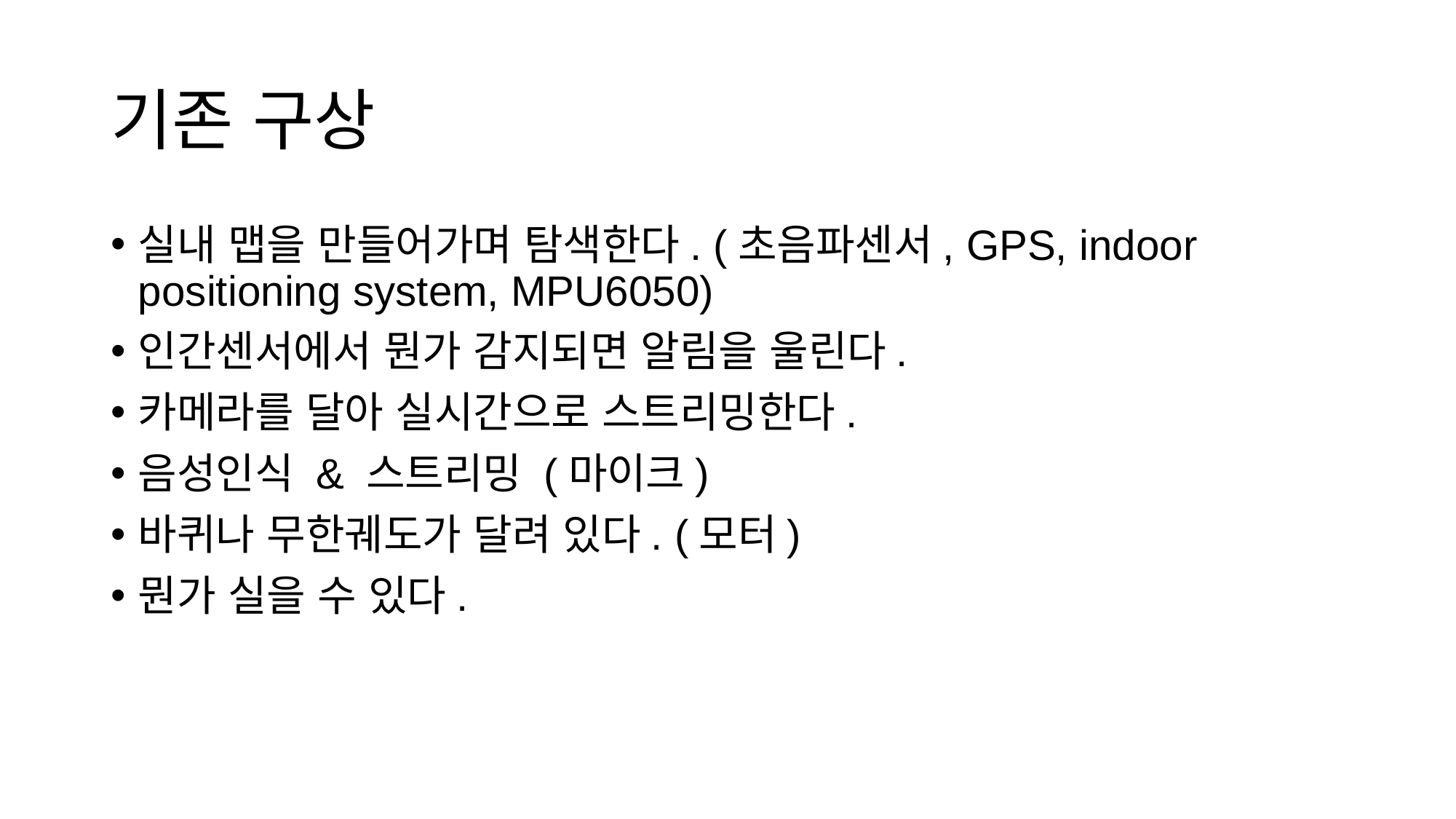

# 기존 구상
실내 맵을 만들어가며 탐색한다. (초음파센서, GPS, indoor positioning system, MPU6050)
인간센서에서 뭔가 감지되면 알림을 울린다.
카메라를 달아 실시간으로 스트리밍한다.
음성인식 & 스트리밍 (마이크)
바퀴나 무한궤도가 달려 있다. (모터)
뭔가 실을 수 있다.